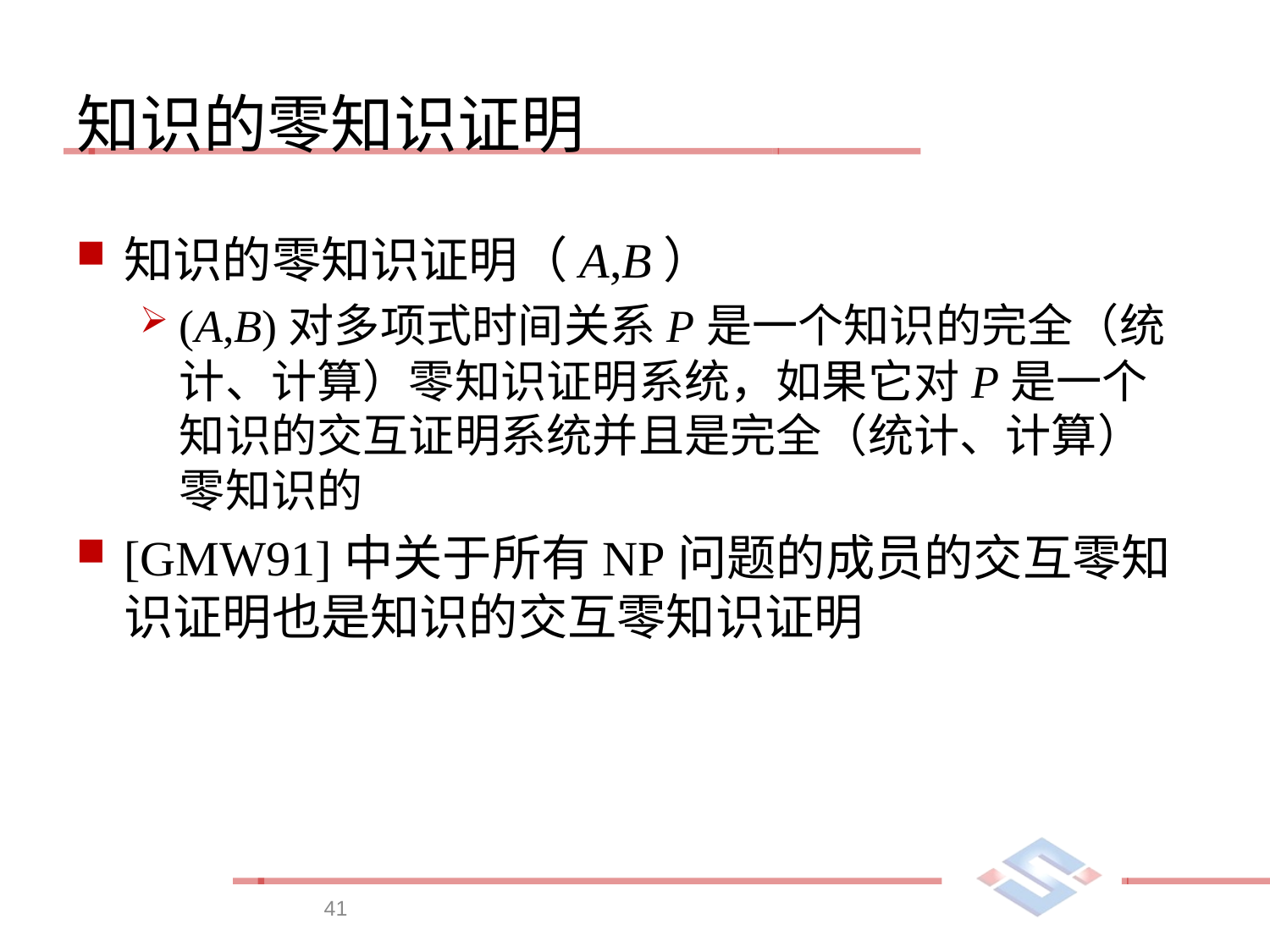

# 知识的零知识证明
知识的零知识证明（A,B）
(A,B)对多项式时间关系P是一个知识的完全（统计、计算）零知识证明系统，如果它对P是一个知识的交互证明系统并且是完全（统计、计算）零知识的
[GMW91]中关于所有NP问题的成员的交互零知识证明也是知识的交互零知识证明